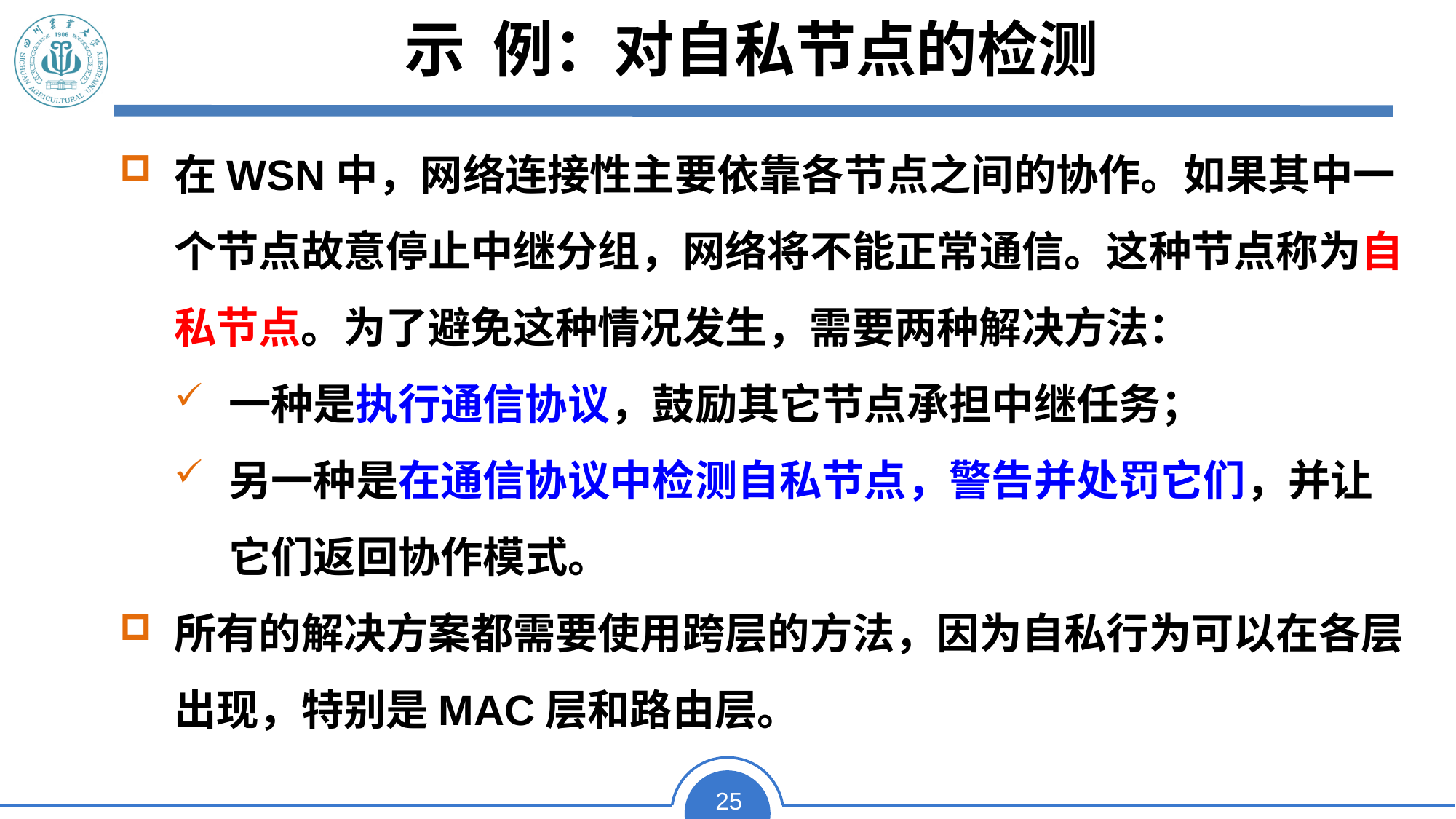

# 示  例：对自私节点的检测
在WSN中，网络连接性主要依靠各节点之间的协作。如果其中一个节点故意停止中继分组，网络将不能正常通信。这种节点称为自私节点。为了避免这种情况发生，需要两种解决方法：
一种是执行通信协议，鼓励其它节点承担中继任务；
另一种是在通信协议中检测自私节点，警告并处罚它们，并让它们返回协作模式。
所有的解决方案都需要使用跨层的方法，因为自私行为可以在各层出现，特别是MAC层和路由层。